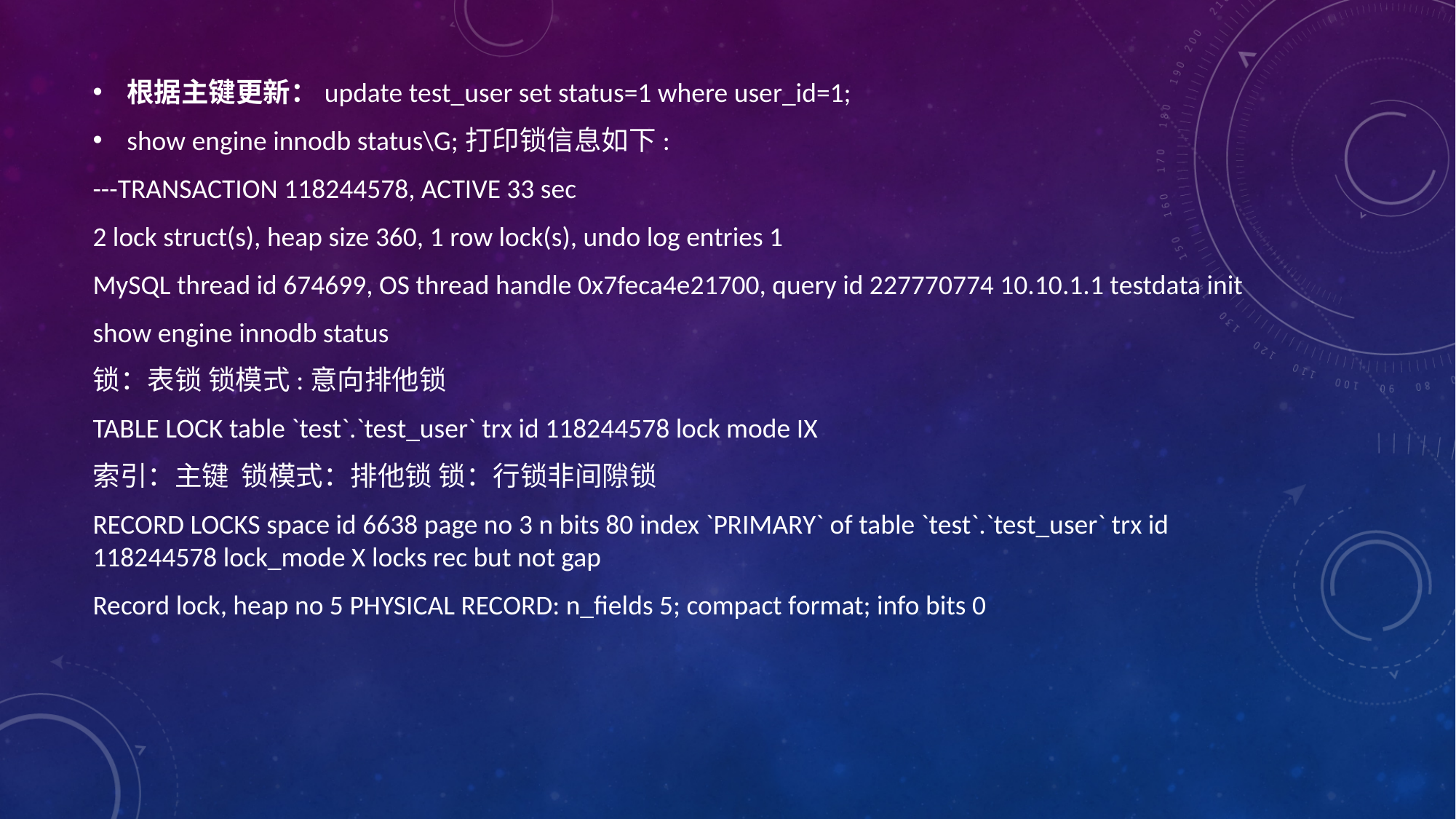

根据主键更新：update test_user set status=1 where user_id=1;
show engine innodb status\G;打印锁信息如下:
---TRANSACTION 118244578, ACTIVE 33 sec
2 lock struct(s), heap size 360, 1 row lock(s), undo log entries 1
MySQL thread id 674699, OS thread handle 0x7feca4e21700, query id 227770774 10.10.1.1 testdata init
show engine innodb status
锁：表锁 锁模式:意向排他锁
TABLE LOCK table `test`.`test_user` trx id 118244578 lock mode IX
索引：主键  锁模式：排他锁 锁：行锁非间隙锁
RECORD LOCKS space id 6638 page no 3 n bits 80 index `PRIMARY` of table `test`.`test_user` trx id 118244578 lock_mode X locks rec but not gap
Record lock, heap no 5 PHYSICAL RECORD: n_fields 5; compact format; info bits 0